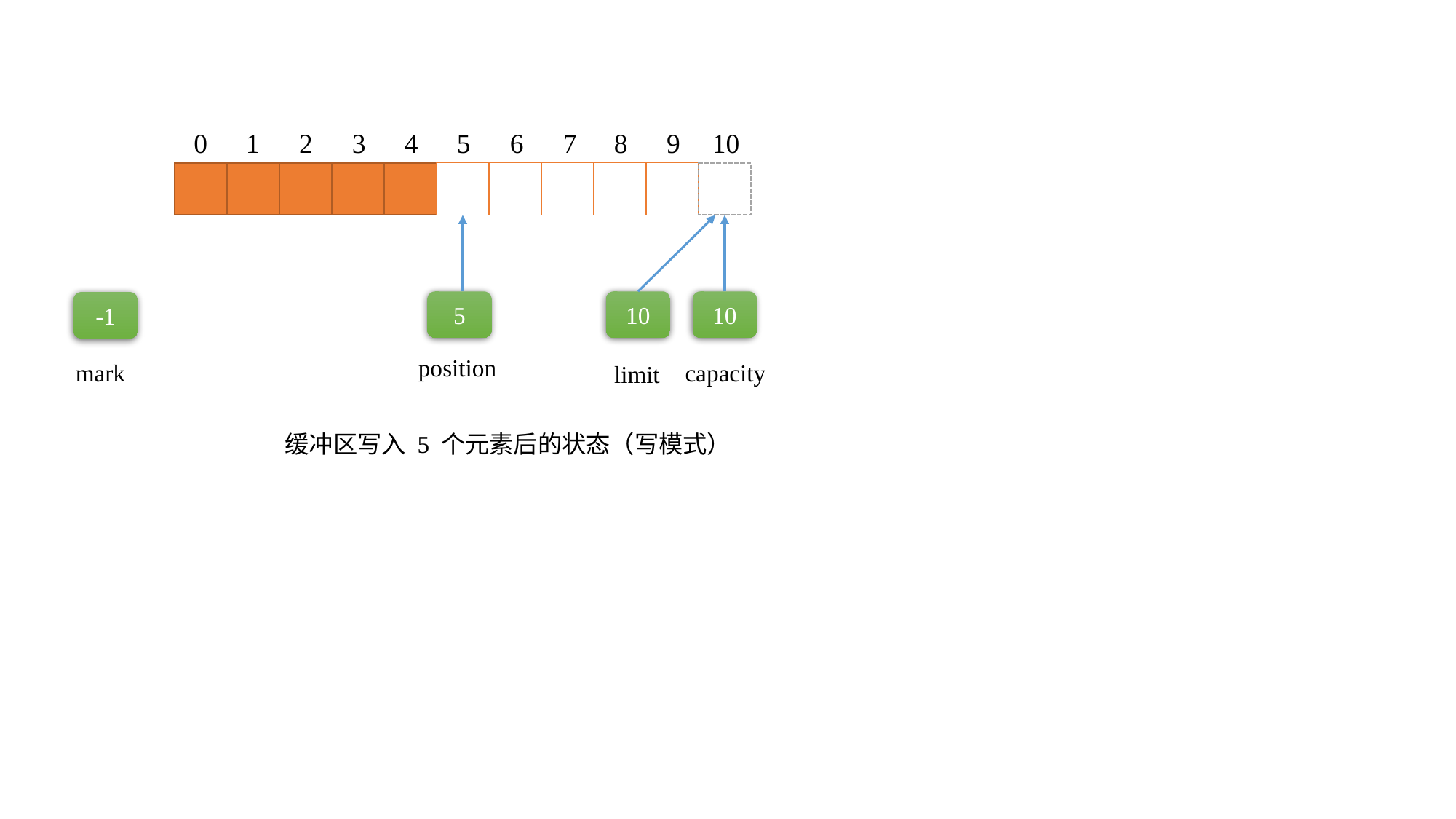

0
1
2
3
4
5
6
7
8
9
10

5
10
10
-1
position
mark
capacity
limit
缓冲区写入 5 个元素后的状态（写模式）